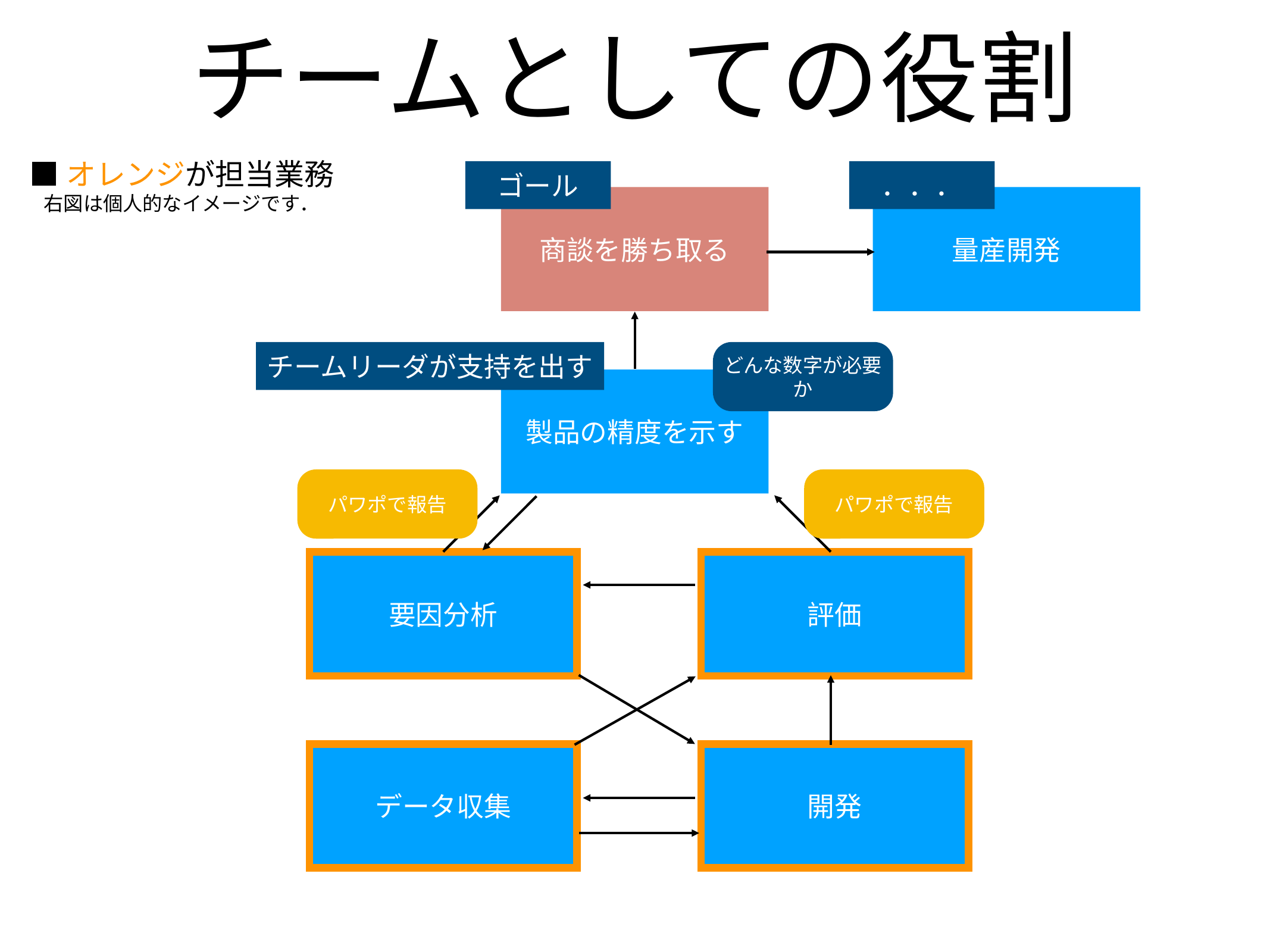

# チームとしての役割
■オレンジが担当業務
右図は個人的なイメージです．
ゴール
．．．
商談を勝ち取る
量産開発

チームリーダが支持を出す
どんな数字が必要か
製品の精度を示す
パワポで報告
パワポで報告

要因分析
評価

データ収集
開発